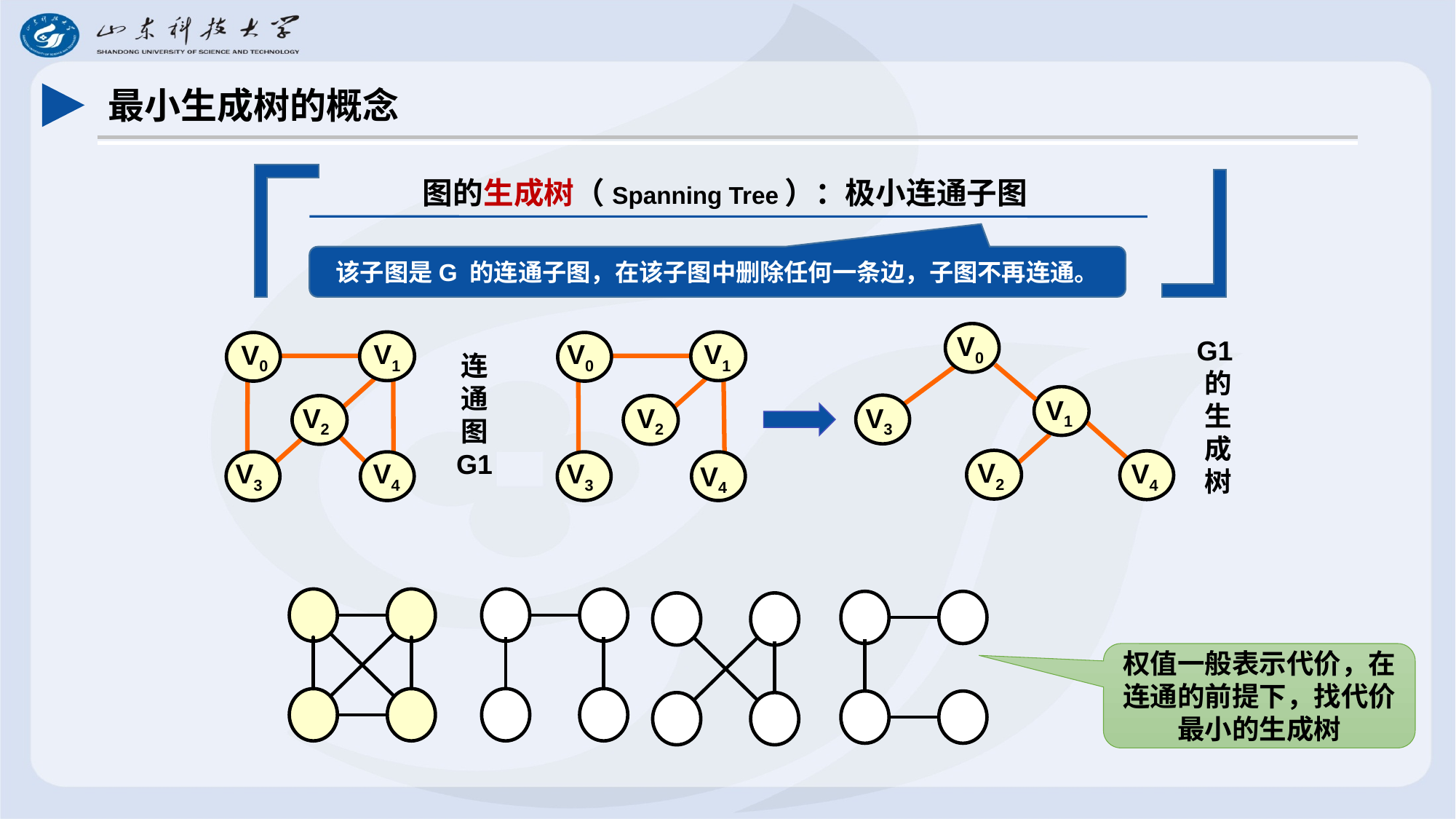

最小生成树的概念

 图的生成树（Spanning Tree）：极小连通子图

该子图是G 的连通子图，在该子图中删除任何一条边，子图不再连通。

 V0

 V1

 V3

 V2

 V4
 V1

 V0

 V2

 V3

 V4

 V0

 V1

 V2

 V4
 V3

连通图 G1
G1的生成树

权值一般表示代价，在连通的前提下，找代价最小的生成树